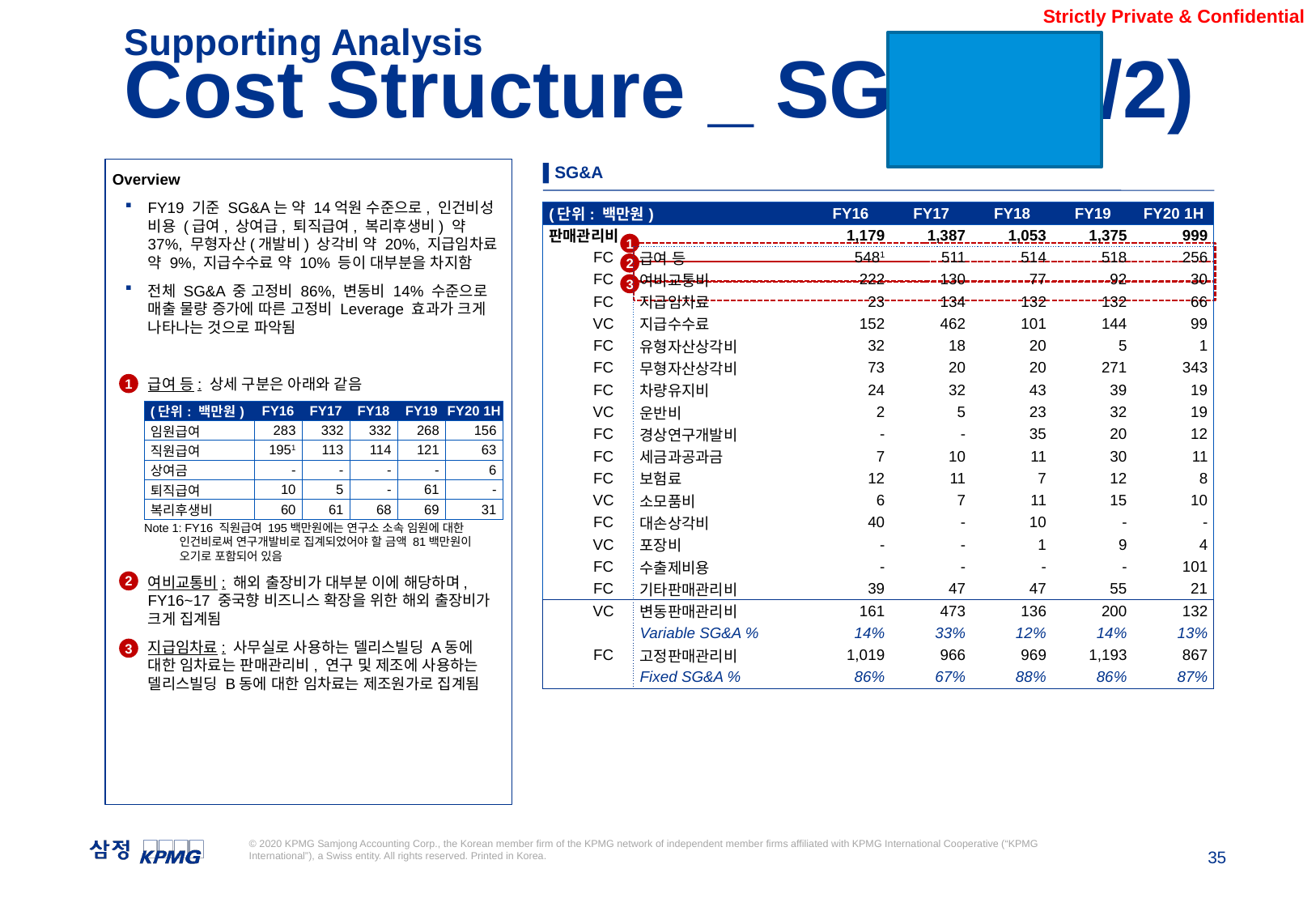

Supporting Analysis

Cost Structure _ SG&A (1/2)
▌SG&A

Overview
FY19 기준 SG&A는 약 14억원 수준으로, 인건비성 비용 (급여, 상여급, 퇴직급여, 복리후생비) 약 37%, 무형자산(개발비) 상각비 약 20%, 지급임차료 약 9%, 지급수수료 약 10% 등이 대부분을 차지함
전체 SG&A 중 고정비 86%, 변동비 14% 수준으로 매출 물량 증가에 따른 고정비 Leverage 효과가 크게 나타나는 것으로 파악됨

급여 등: 상세 구분은 아래와 같음

여비교통비: 해외 출장비가 대부분 이에 해당하며, FY16~17 중국향 비즈니스 확장을 위한 해외 출장비가 크게 집계됨
지급임차료: 사무실로 사용하는 델리스빌딩 A동에 대한 임차료는 판매관리비, 연구 및 제조에 사용하는 델리스빌딩 B동에 대한 임차료는 제조원가로 집계됨

| (단위: 백만원) |  |  | FY16 | FY17 | FY18 | FY19 | FY20 1H |
| --- | --- | --- | --- | --- | --- | --- | --- |
| 판매관리비 |  |  | 1,179 | 1,387 | 1,053 | 1,375 | 999 |
|  | FC | 급여 등 | 5481 | 511 | 514 | 518 | 256 |
|  | FC | 여비교통비 | 222 | 130 | 77 | 92 | 30 |
|  | FC | 지급임차료 | 23 | 134 | 132 | 132 | 66 |
|  | VC | 지급수수료 | 152 | 462 | 101 | 144 | 99 |
|  | FC | 유형자산상각비 | 32 | 18 | 20 | 5 | 1 |
|  | FC | 무형자산상각비 | 73 | 20 | 20 | 271 | 343 |
|  | FC | 차량유지비 | 24 | 32 | 43 | 39 | 19 |
|  | VC | 운반비 | 2 | 5 | 23 | 32 | 19 |
|  | FC | 경상연구개발비 | - | - | 35 | 20 | 12 |
|  | FC | 세금과공과금 | 7 | 10 | 11 | 30 | 11 |
|  | FC | 보험료 | 12 | 11 | 7 | 12 | 8 |
|  | VC | 소모품비 | 6 | 7 | 11 | 15 | 10 |
|  | FC | 대손상각비 | 40 | - | 10 | - | - |
|  | VC | 포장비 | - | - | 1 | 9 | 4 |
|  | FC | 수출제비용 | - | - | - | - | 101 |
|  | FC | 기타판매관리비 | 39 | 47 | 47 | 55 | 21 |
|  | VC | 변동판매관리비 | 161 | 473 | 136 | 200 | 132 |
|  |  | Variable SG&A % | 14% | 33% | 12% | 14% | 13% |
|  | FC | 고정판매관리비 | 1,019 | 966 | 969 | 1,193 | 867 |
|  |  | Fixed SG&A % | 86% | 67% | 88% | 86% | 87% |
1

2

3

1
| (단위: 백만원) | FY16 | FY17 | FY18 | FY19 | FY20 1H |
| --- | --- | --- | --- | --- | --- |
| 임원급여 | 283 | 332 | 332 | 268 | 156 |
| 직원급여 | 1951 | 113 | 114 | 121 | 63 |
| 상여금 | - | - | - | - | 6 |
| 퇴직급여 | 10 | 5 | - | 61 | - |
| 복리후생비 | 60 | 61 | 68 | 69 | 31 |
Note 1: FY16 직원급여 195백만원에는 연구소 소속 임원에 대한
          인건비로써 연구개발비로 집계되었어야 할 금액 81백만원이
          오기로 포함되어 있음
2
3